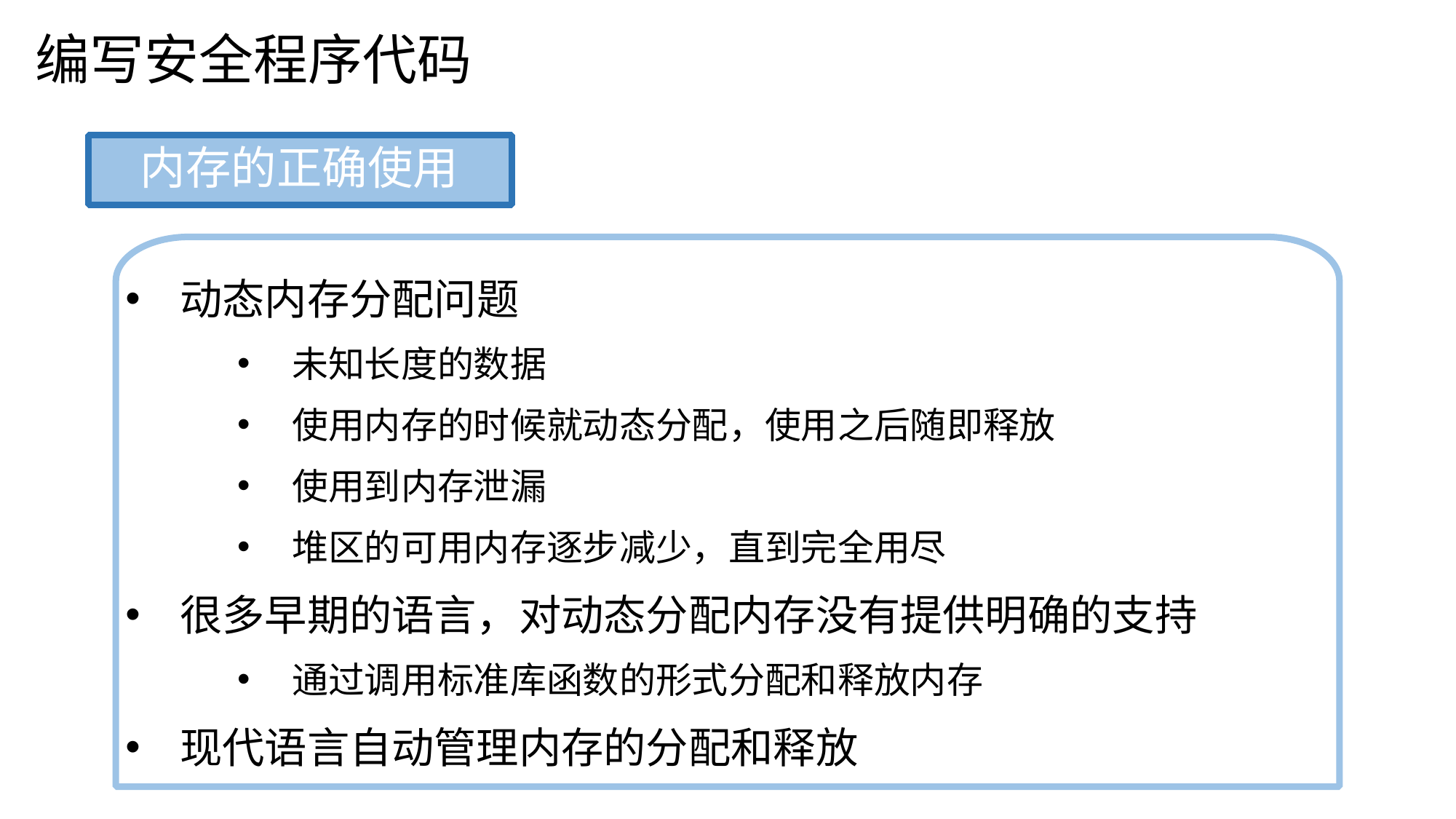

编写安全程序代码

内存的正确使用
动态内存分配问题
未知长度的数据
使用内存的时候就动态分配，使用之后随即释放
使用到内存泄漏
堆区的可用内存逐步减少，直到完全用尽
很多早期的语言，对动态分配内存没有提供明确的支持
通过调用标准库函数的形式分配和释放内存
现代语言自动管理内存的分配和释放